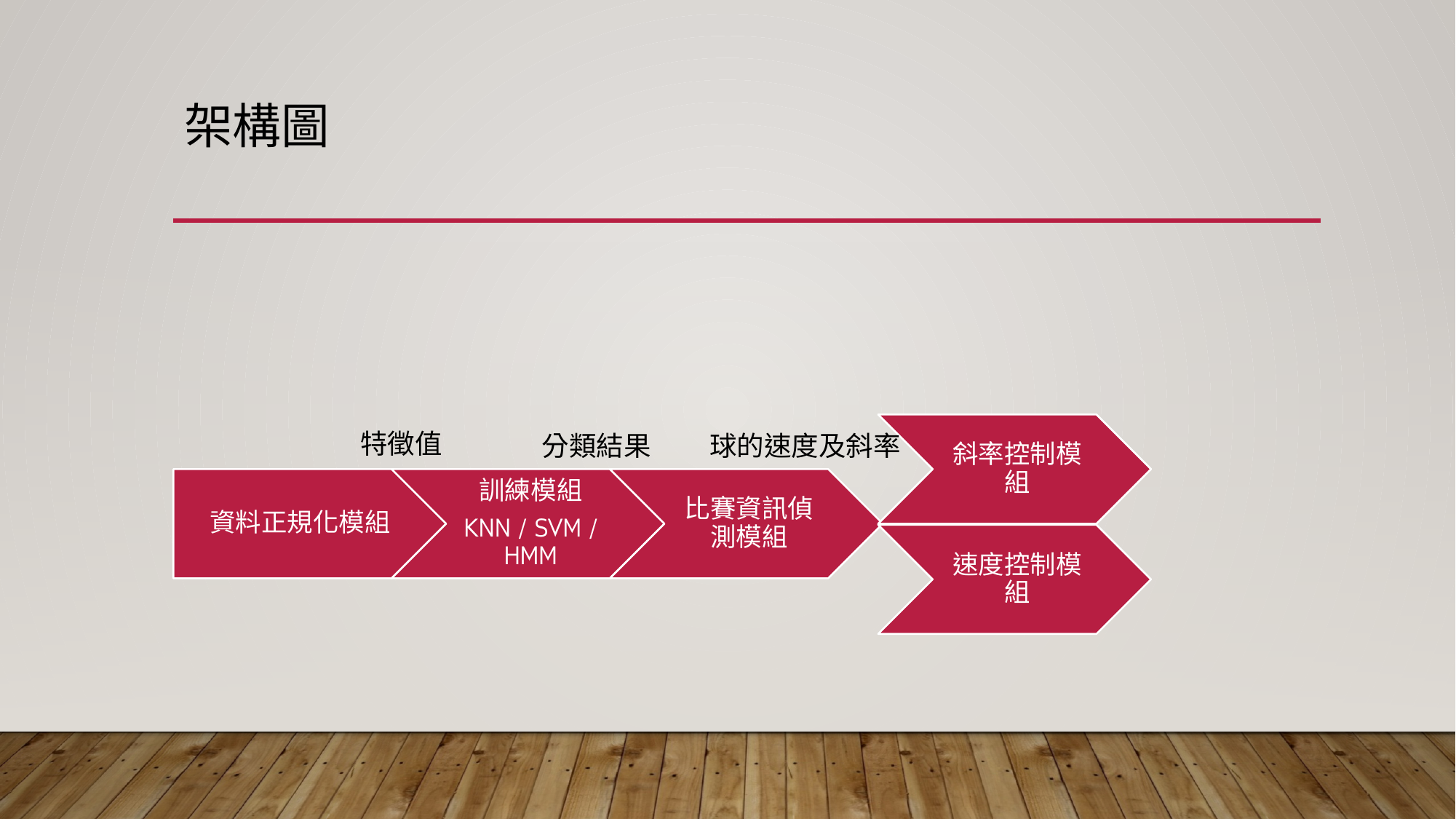

# 架構圖
資料正規化模組
訓練模組
KNN / SVM / HMM
比賽資訊偵測模組
斜率控制模組
速度控制模組
特徵值
分類結果
球的速度及斜率